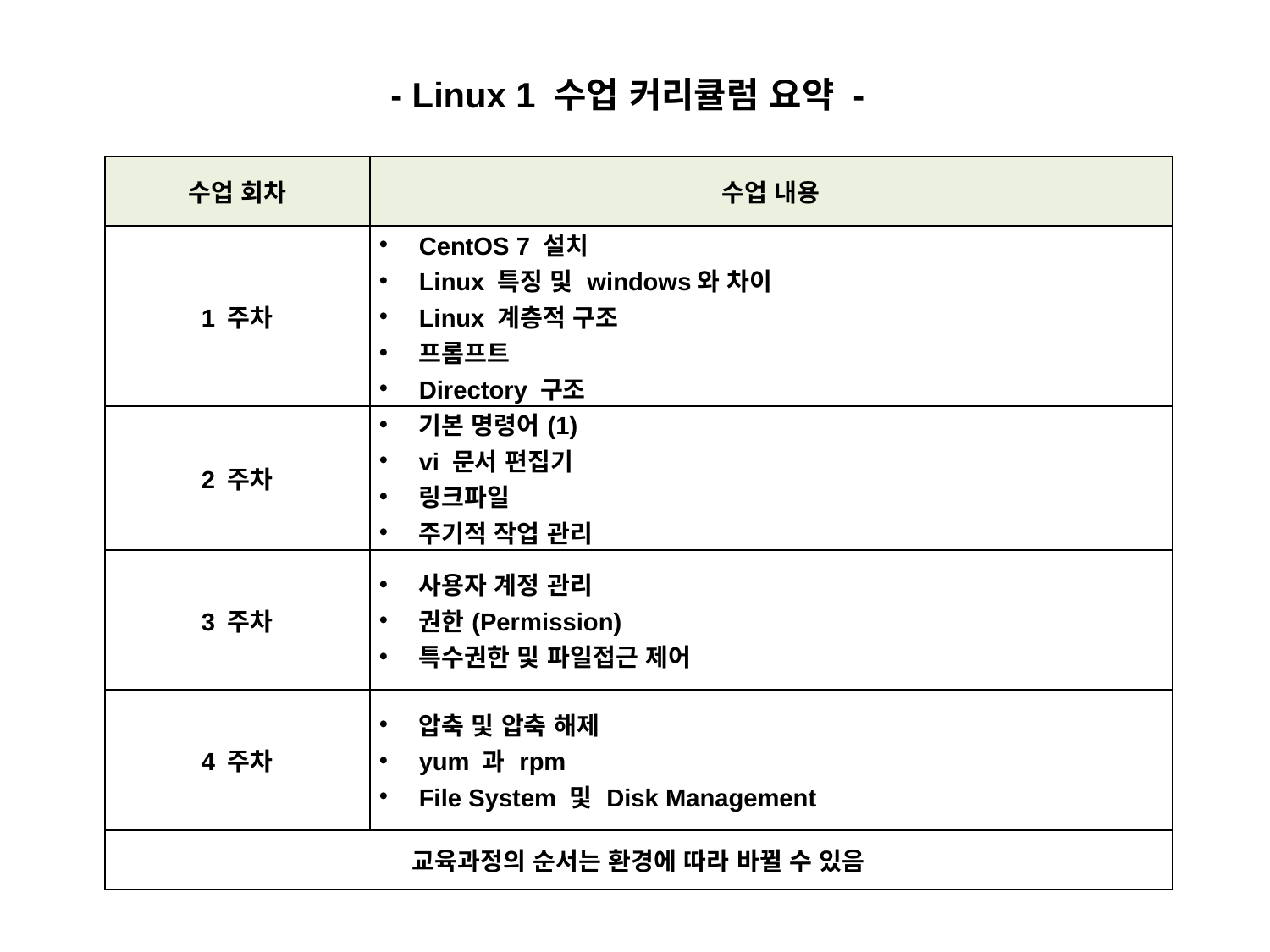

- Linux 1 수업 커리큘럼 요약 -
| 수업 회차 | 수업 내용 |
| --- | --- |
| 1 주차 | CentOS 7 설치 Linux 특징 및 windows와 차이 Linux 계층적 구조 프롬프트 Directory 구조 |
| 2 주차 | 기본 명령어(1) vi 문서 편집기 링크파일 주기적 작업 관리 |
| 3 주차 | 사용자 계정 관리 권한(Permission) 특수권한 및 파일접근 제어 |
| 4 주차 | 압축 및 압축 해제 yum 과 rpm File System 및 Disk Management |
| 교육과정의 순서는 환경에 따라 바뀔 수 있음 |  |